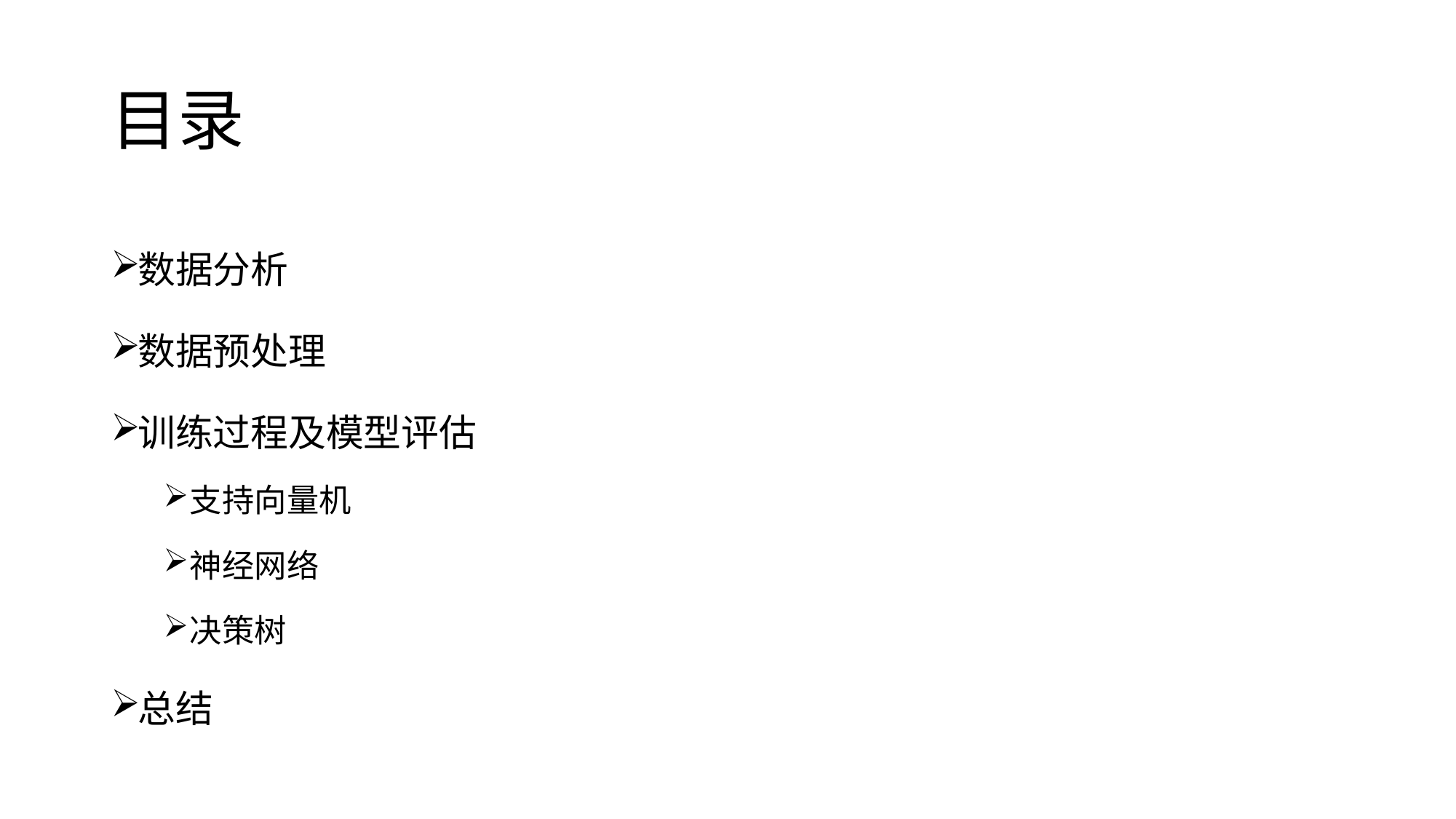

# 目录
数据分析
数据预处理
训练过程及模型评估
支持向量机
神经网络
决策树
总结